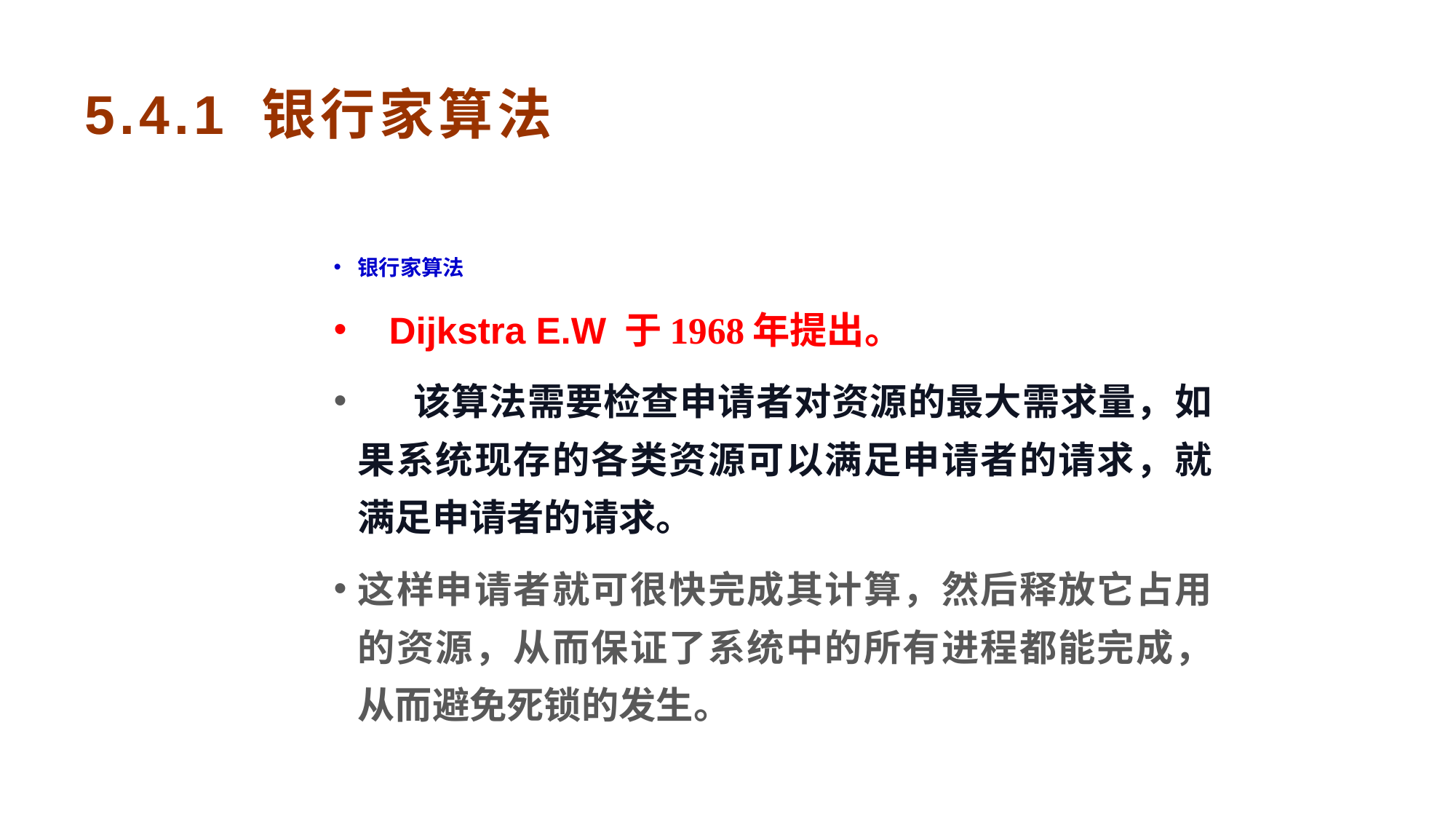

5.4.1 银行家算法
银行家算法
   Dijkstra E.W 于1968年提出。
     该算法需要检查申请者对资源的最大需求量，如果系统现存的各类资源可以满足申请者的请求，就满足申请者的请求。
这样申请者就可很快完成其计算，然后释放它占用的资源，从而保证了系统中的所有进程都能完成，从而避免死锁的发生。